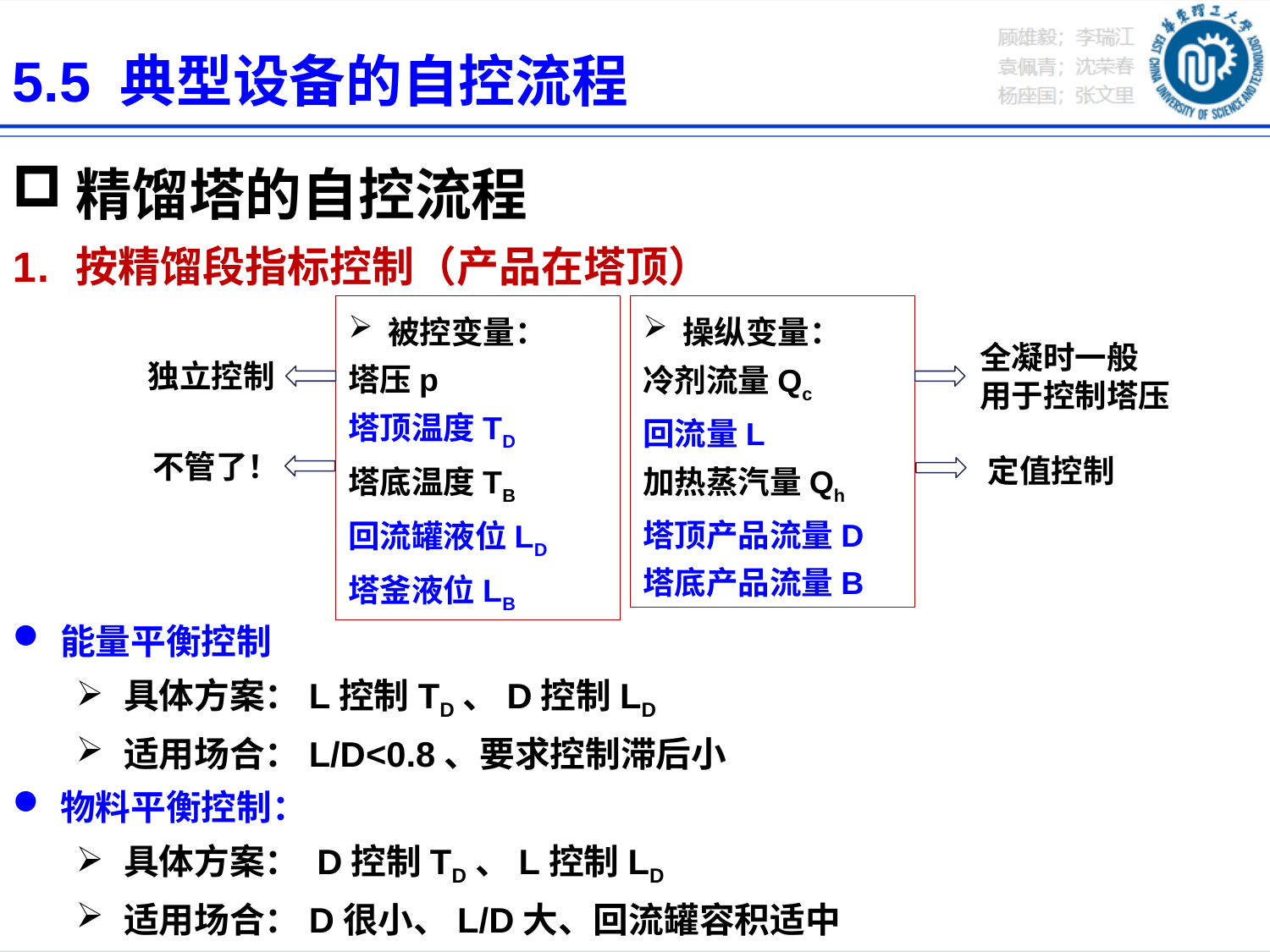

5.5 典型设备的自控流程
精馏塔的自控流程
按精馏段指标控制（产品在塔顶）
被控变量：
塔压p
塔顶温度TD
塔底温度TB
回流罐液位LD
塔釜液位LB
操纵变量：
冷剂流量Qc
回流量L
加热蒸汽量Qh
塔顶产品流量D
塔底产品流量B
全凝时一般
用于控制塔压
独立控制

不管了！

定值控制
能量平衡控制
具体方案：L控制TD、D控制LD
适用场合：L/D<0.8、要求控制滞后小
物料平衡控制：
具体方案： D控制TD、L控制LD
适用场合：D很小、L/D大、回流罐容积适中